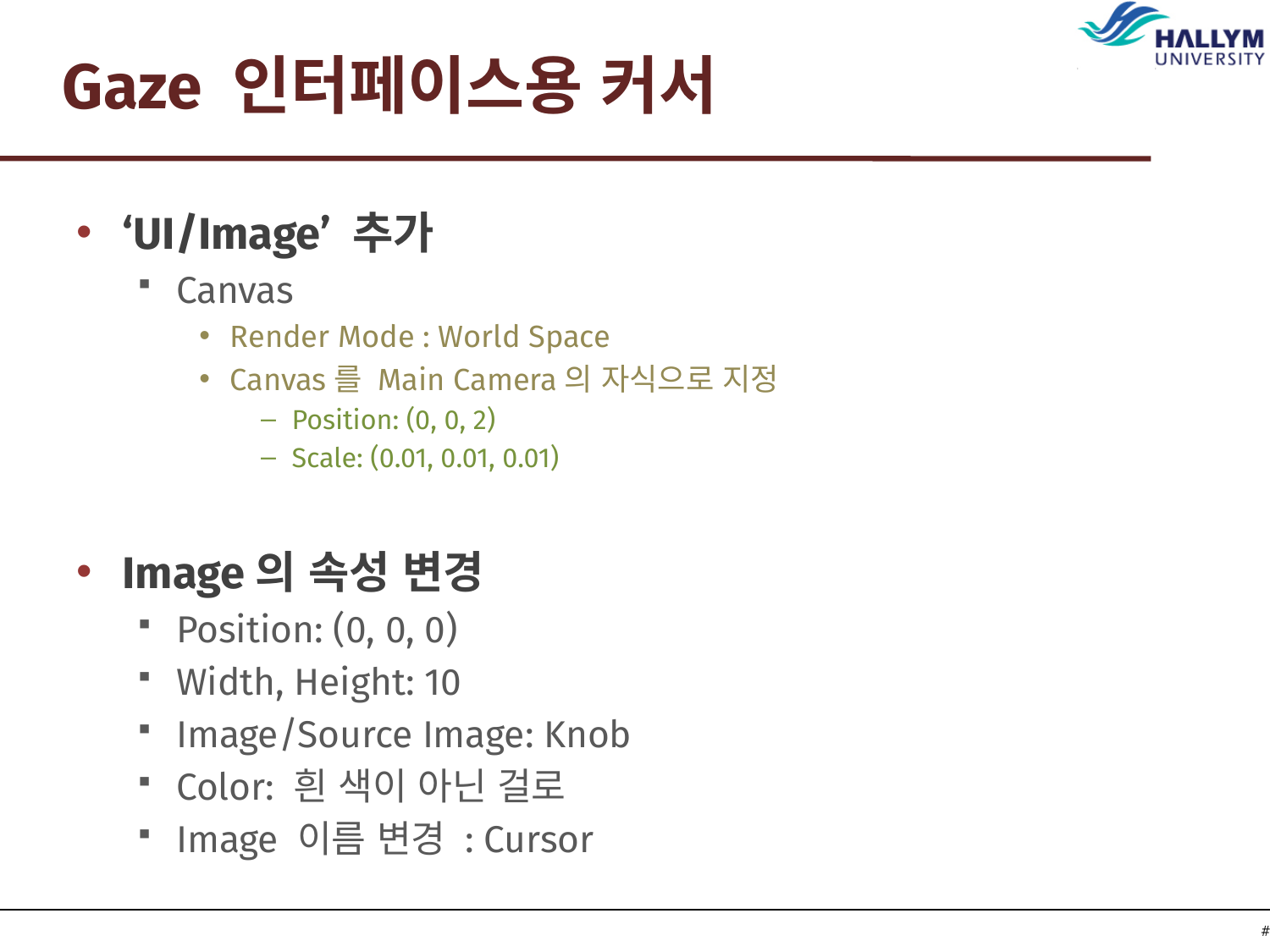

# Gaze 인터페이스용 커서
‘UI/Image’ 추가
Canvas
Render Mode : World Space
Canvas를 Main Camera의 자식으로 지정
Position: (0, 0, 2)
Scale: (0.01, 0.01, 0.01)

Image의 속성 변경
Position: (0, 0, 0)
Width, Height: 10
Image/Source Image: Knob
Color: 흰 색이 아닌 걸로
Image 이름 변경 : Cursor